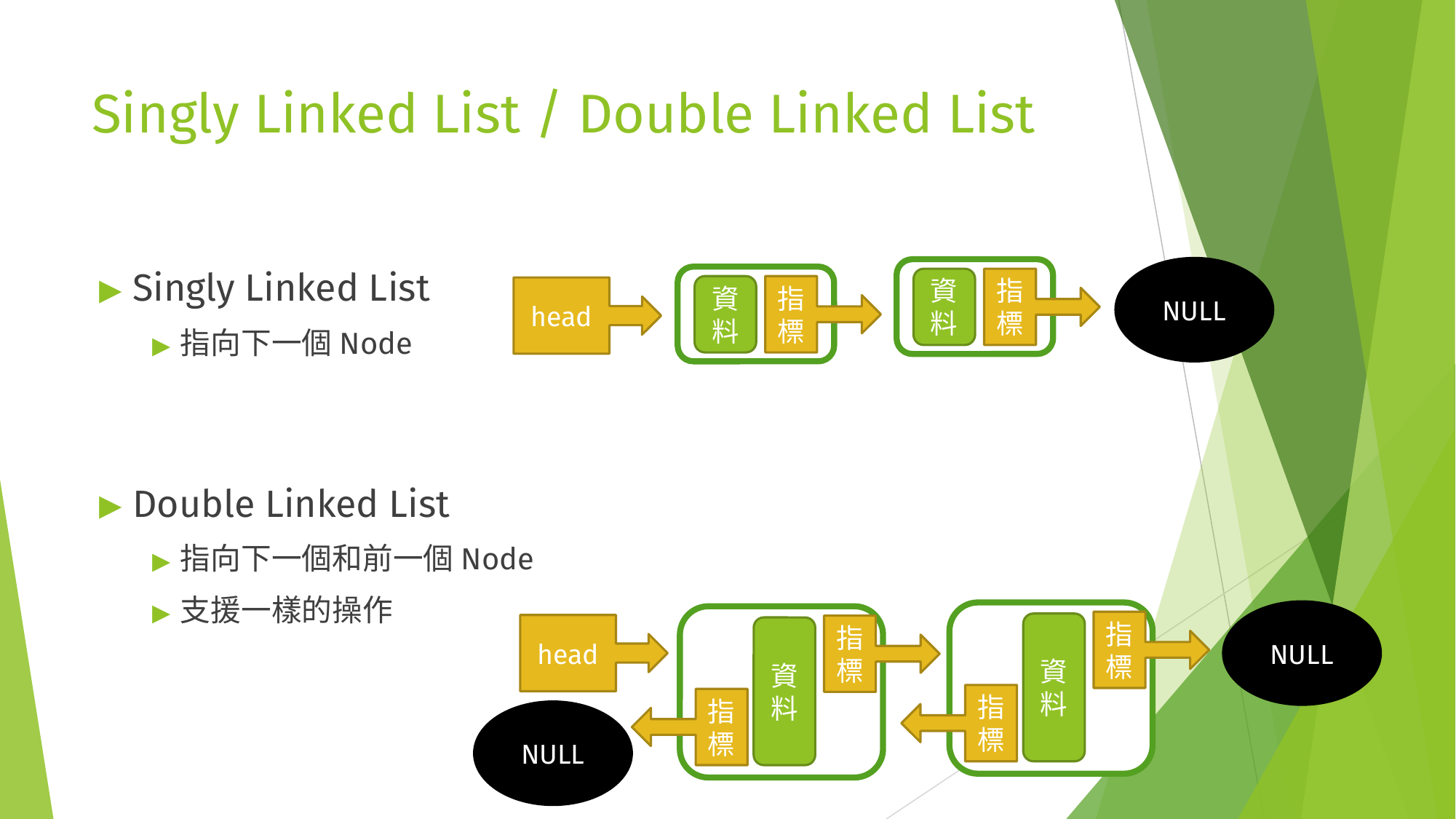

# Singly Linked List / Double Linked List
Singly Linked List
指向下一個Node

Double Linked List
指向下一個和前一個Node
支援一樣的操作
NULL

資料
指標

資料
指標
head
NULL

指標
資料
指標

指標
資料
指標
head
NULL